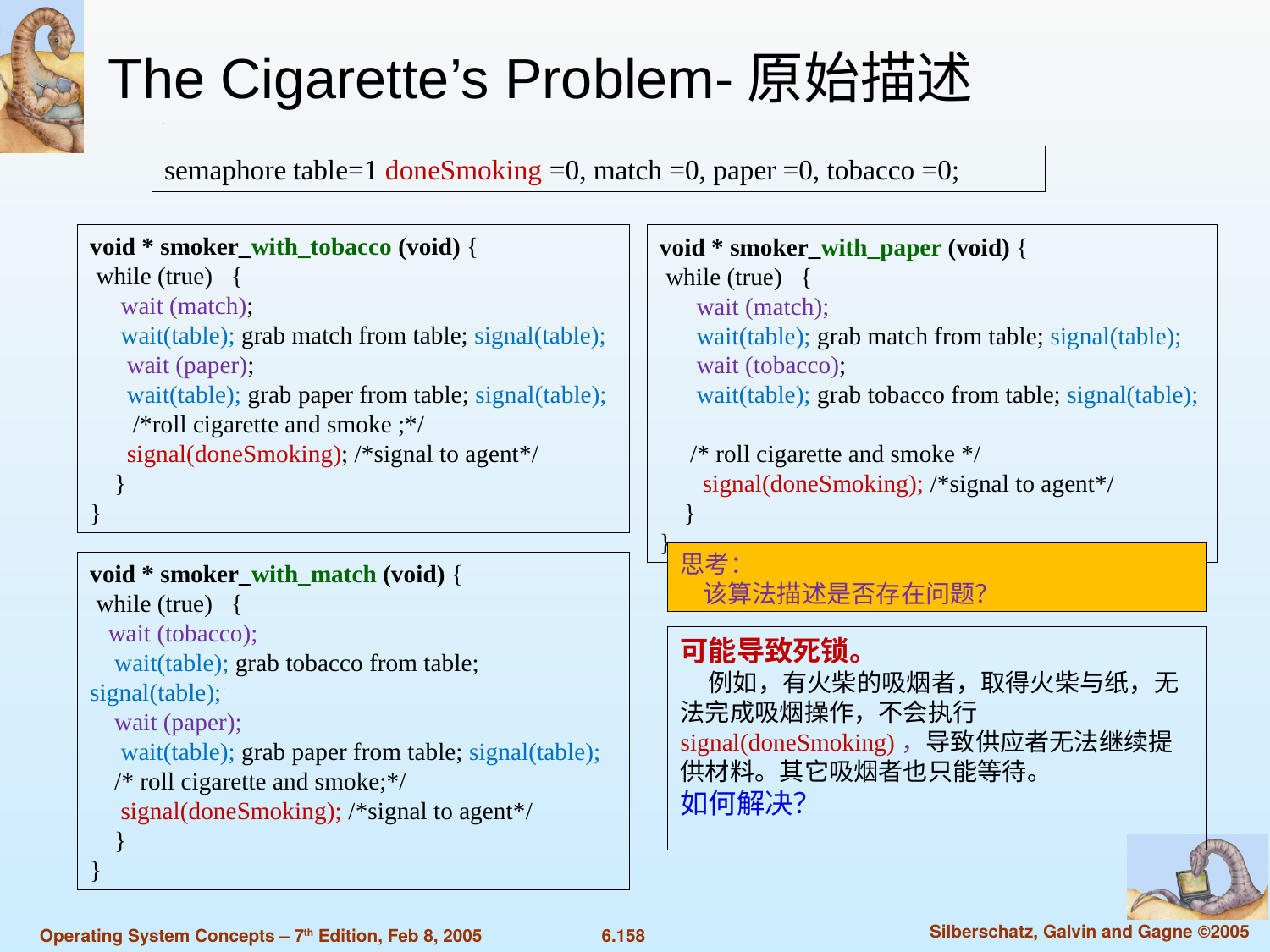

The Cigarette’s Problem-原始描述
semaphore table=1 doneSmoking =0, match =0, paper =0, tobacco =0;
void * smoker_with_tobacco (void) {
 while (true)   {
     wait (match);
     wait(table); grab match from table; signal(table);
      wait (paper);
      wait(table); grab paper from table; signal(table);
       /*roll cigarette and smoke ;*/
      signal(doneSmoking); /*signal to agent*/
    }
}
void * smoker_with_paper (void) {
 while (true)   {
      wait (match);
      wait(table); grab match from table; signal(table);
      wait (tobacco);
      wait(table); grab tobacco from table; signal(table);
     /* roll cigarette and smoke */
       signal(doneSmoking); /*signal to agent*/
    }
}
思考：
   该算法描述是否存在问题？
void * smoker_with_match (void) {
 while (true)   {
   wait (tobacco);
    wait(table); grab tobacco from table; signal(table);
    wait (paper);
     wait(table); grab paper from table; signal(table);
    /* roll cigarette and smoke;*/
     signal(doneSmoking); /*signal to agent*/
    }
}
可能导致死锁。
    例如，有火柴的吸烟者，取得火柴与纸，无法完成吸烟操作，不会执行signal(doneSmoking)，导致供应者无法继续提供材料。其它吸烟者也只能等待。
如何解决？